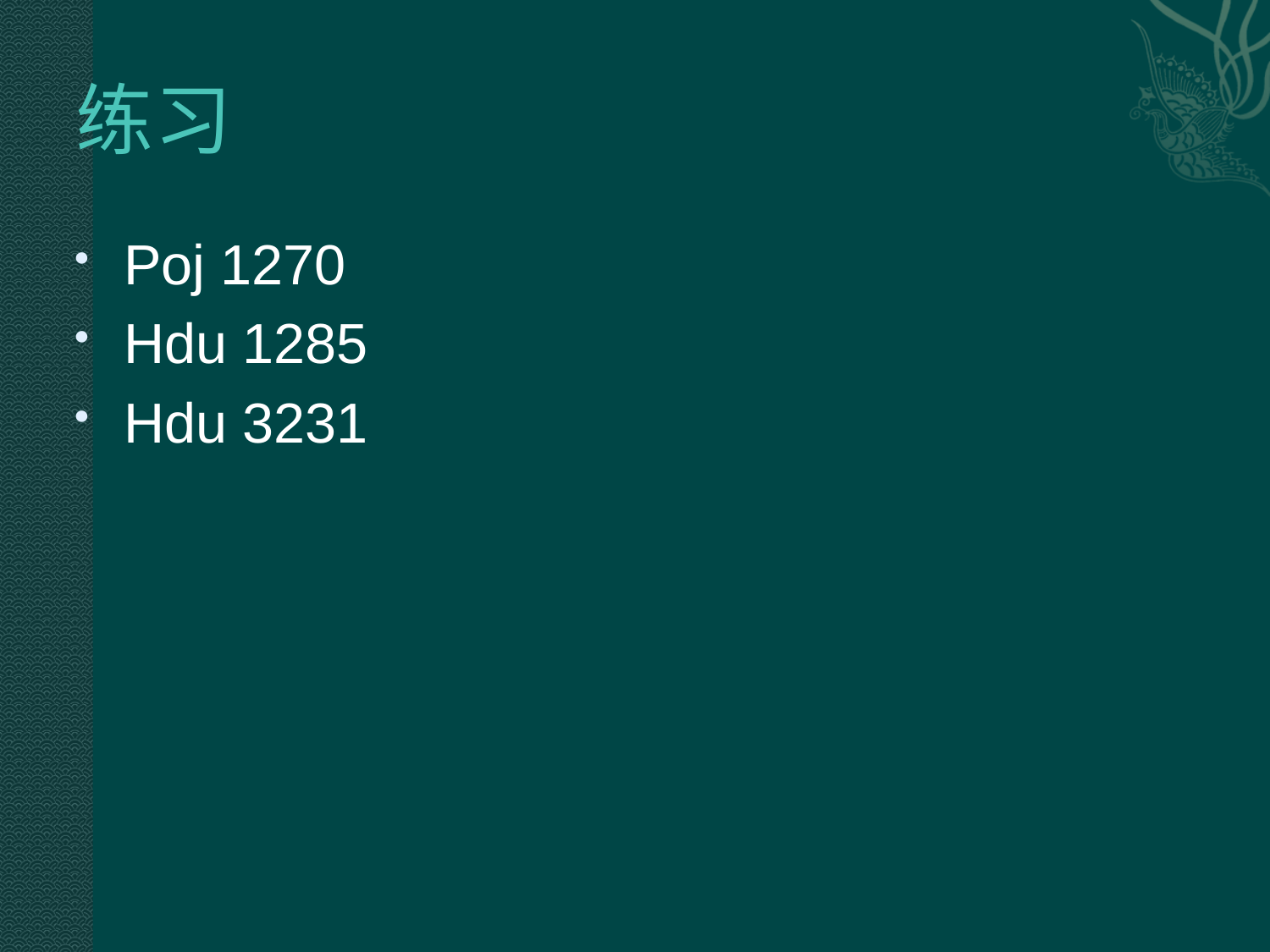

# 练习
Poj 1270
Hdu 1285
Hdu 3231